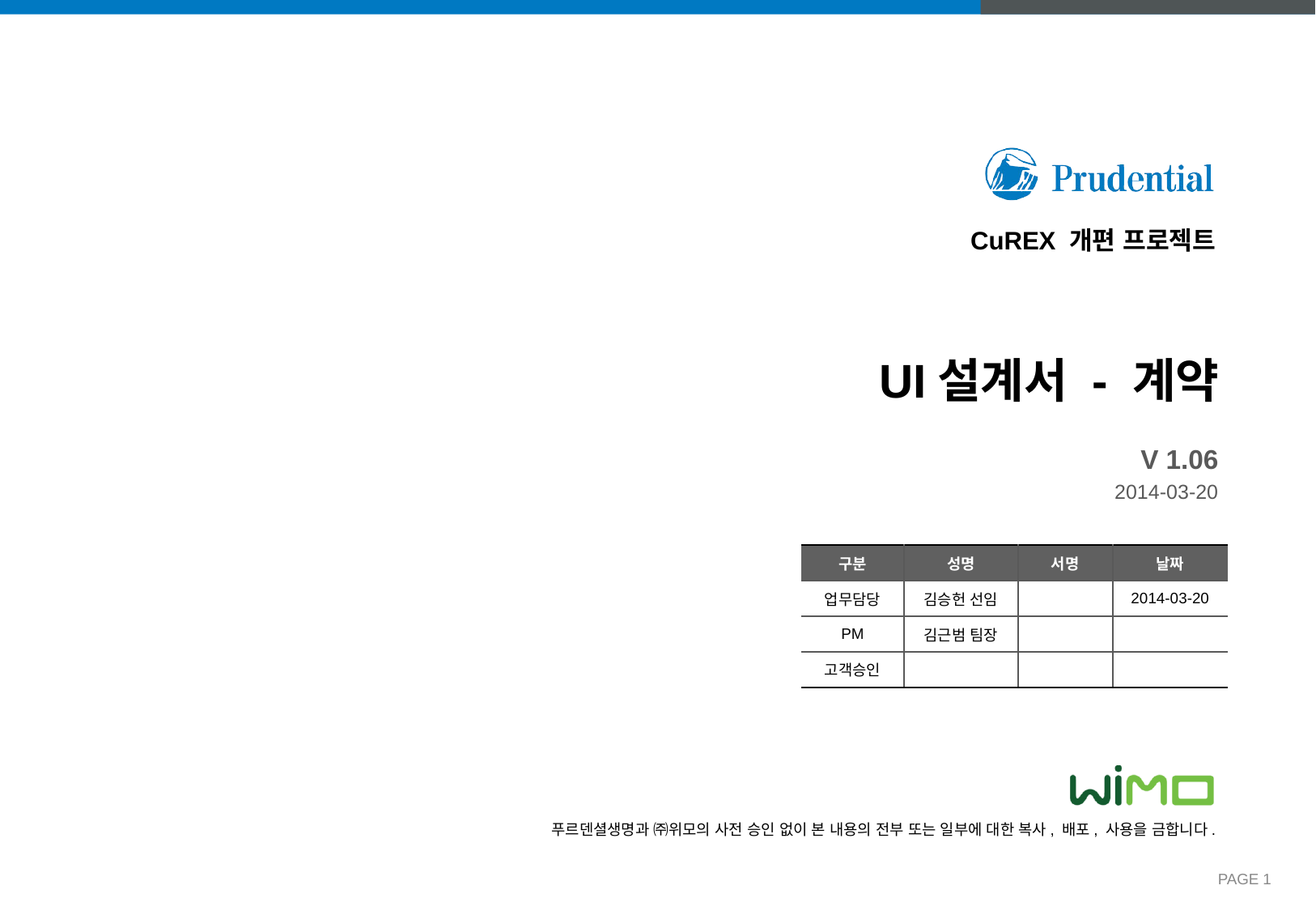

# UI설계서 - 계약
V 1.06
2014-03-20
| 구분 | 성명 | 서명 | 날짜 |
| --- | --- | --- | --- |
| 업무담당 | 김승헌 선임 |  | 2014-03-20 |
| PM | 김근범 팀장 |  |  |
| 고객승인 |  |  |  |
PAGE 1